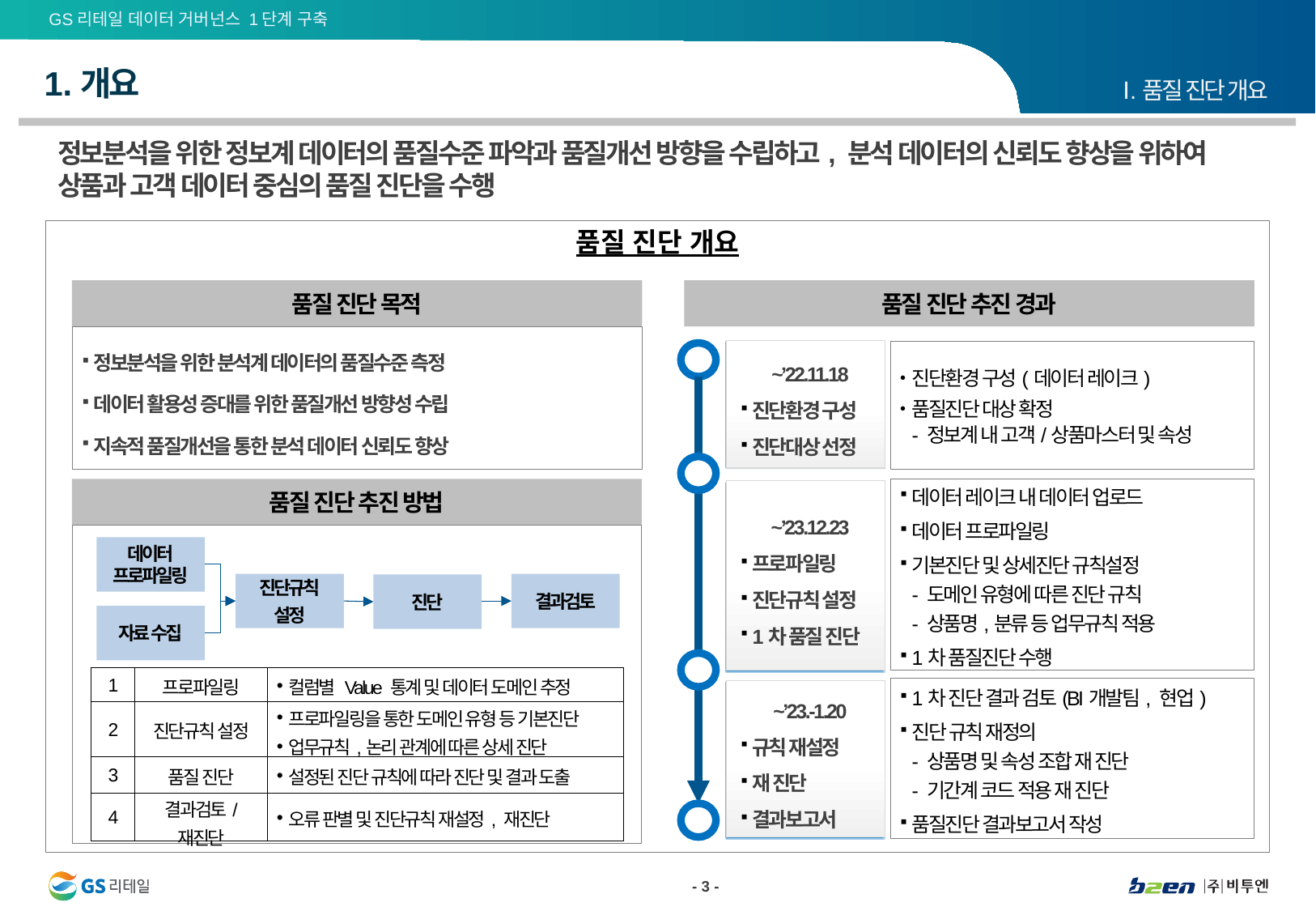

# 1.개요
Ⅰ.품질 진단 개요
정보분석을 위한 정보계 데이터의 품질수준 파악과 품질개선 방향을 수립하고, 분석 데이터의 신뢰도 향상을 위하여 상품과 고객 데이터 중심의 품질 진단을 수행
품질 진단 개요
품질 진단 목적
품질 진단 추진 경과
정보분석을 위한 분석계 데이터의 품질수준 측정
데이터 활용성 증대를 위한 품질개선 방향성 수립
지속적 품질개선을 통한 분석 데이터 신뢰도 향상
~’22.11.18
진단환경 구성
진단대상 선정
진단환경 구성(데이터 레이크)
품질진단 대상 확정
- 정보계 내 고객/상품마스터 및 속성

품질 진단 추진 방법
데이터 레이크 내 데이터 업로드
데이터 프로파일링
기본진단 및 상세진단 규칙설정
- 도메인 유형에 따른 진단 규칙
- 상품명,분류 등 업무규칙 적용
1차 품질진단 수행
~’23.12.23
프로파일링
진단규칙 설정
1차 품질 진단

데이터
프로파일링
결과검토
진단규칙
설정
진단
자료 수집

| 1 | 프로파일링 | 컬럼별 Value 통계 및 데이터 도메인 추정 |
| --- | --- | --- |
| 2 | 진단규칙 설정 | 프로파일링을 통한 도메인 유형 등 기본진단 업무규칙,논리 관계에 따른 상세 진단 |
| 3 | 품질 진단 | 설정된 진단 규칙에 따라 진단 및 결과 도출 |
| 4 | 결과검토/ 재진단 | 오류 판별 및 진단규칙 재설정, 재진단 |
1차 진단 결과 검토(BI개발팀, 현업)
진단 규칙 재정의
- 상품명 및 속성 조합 재 진단
- 기간계 코드 적용 재 진단
품질진단 결과보고서 작성
~’23.-1.20
규칙 재설정
재 진단
결과보고서